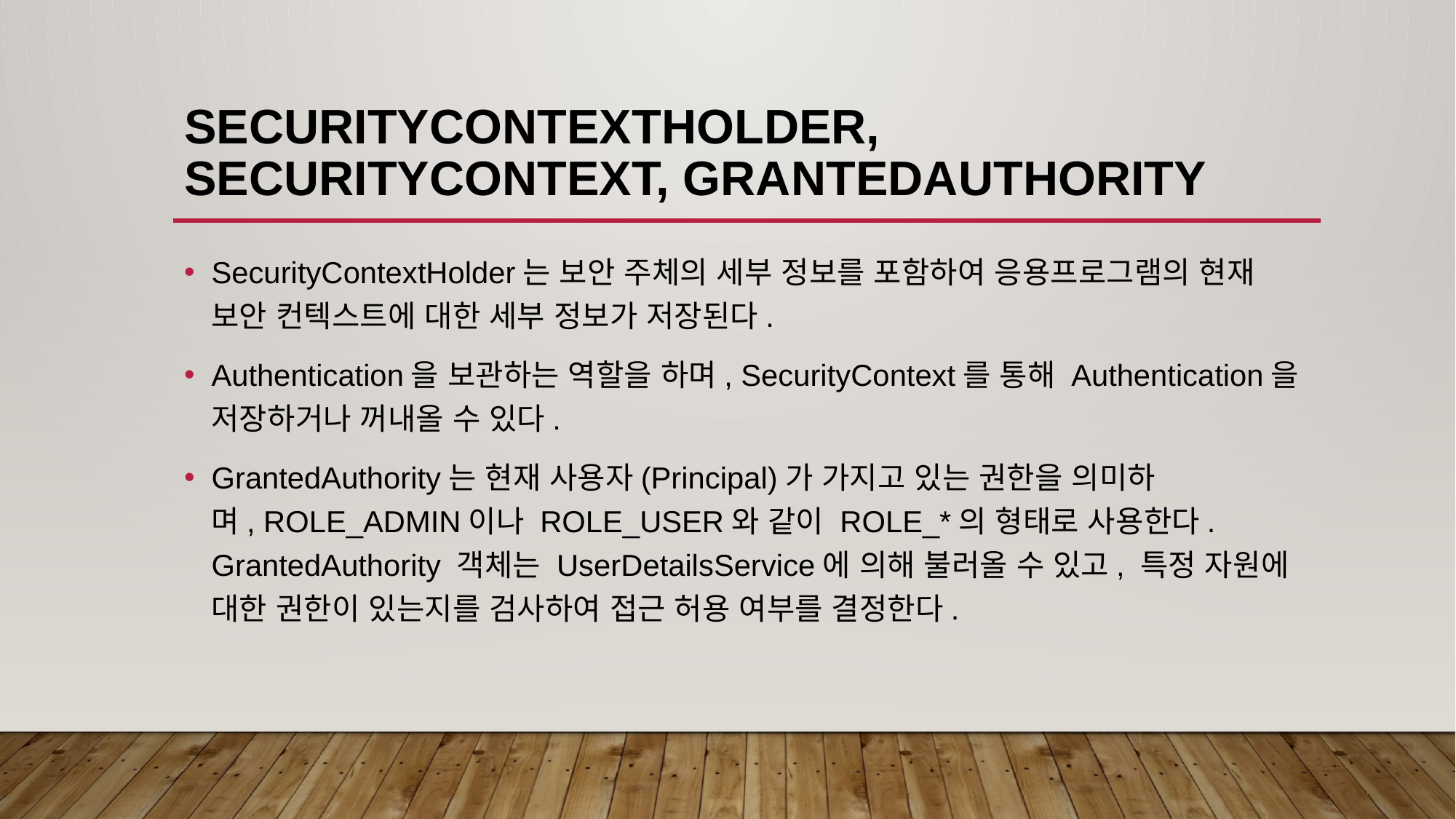

# SecurityContextHolder, SecurityContext, GrantedAuthority
SecurityContextHolder는 보안 주체의 세부 정보를 포함하여 응용프로그램의 현재 보안 컨텍스트에 대한 세부 정보가 저장된다.
Authentication을 보관하는 역할을 하며, SecurityContext를 통해 Authentication을 저장하거나 꺼내올 수 있다.
GrantedAuthority는 현재 사용자(Principal)가 가지고 있는 권한을 의미하며, ROLE_ADMIN이나 ROLE_USER와 같이 ROLE_*의 형태로 사용한다. GrantedAuthority 객체는 UserDetailsService에 의해 불러올 수 있고, 특정 자원에 대한 권한이 있는지를 검사하여 접근 허용 여부를 결정한다.